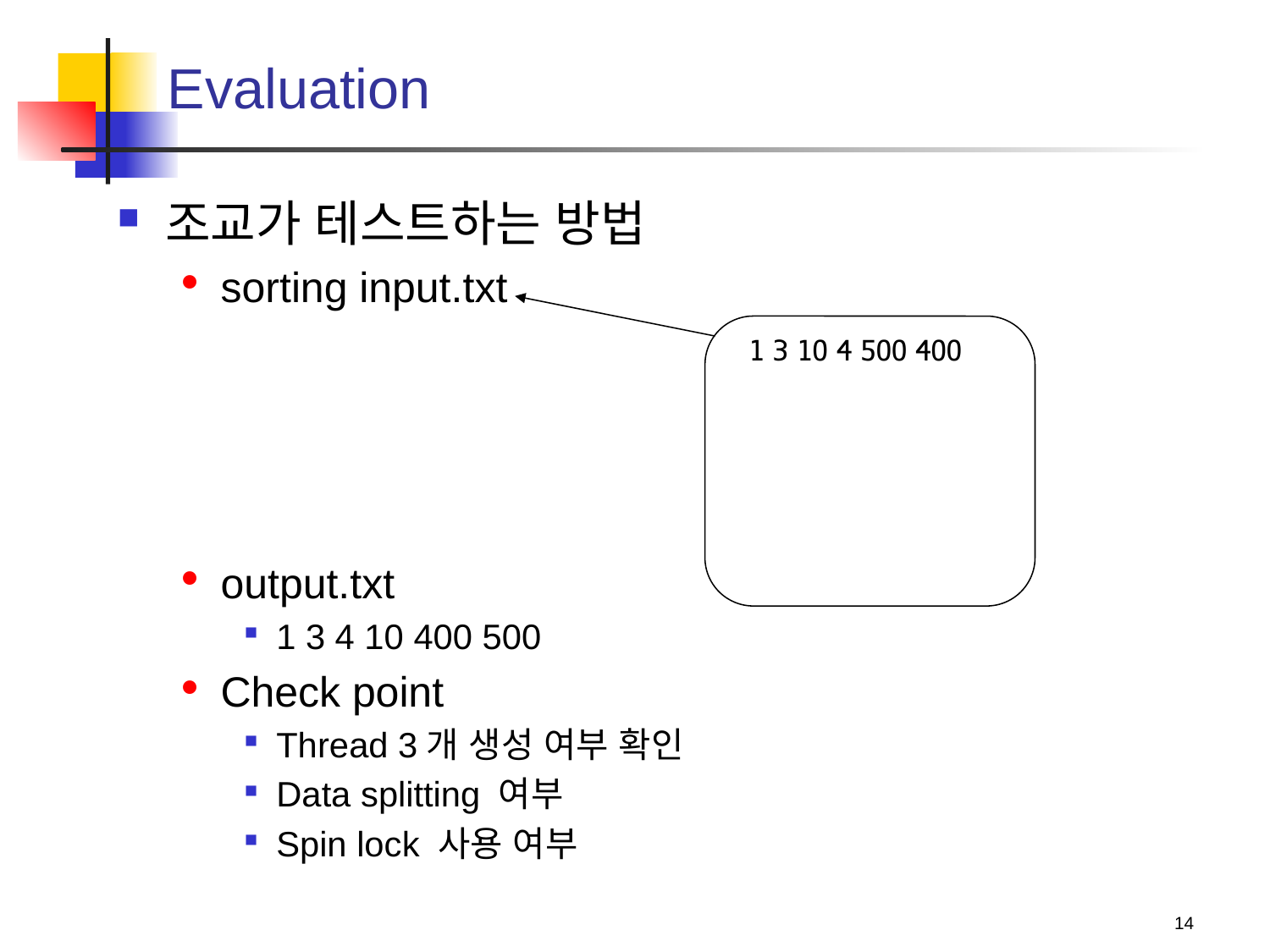

Evaluation
조교가 테스트하는 방법
sorting input.txt

output.txt
1 3 4 10 400 500
Check point
Thread 3개 생성 여부 확인
Data splitting 여부
Spin lock 사용 여부

1 3 10 4 500 400
14